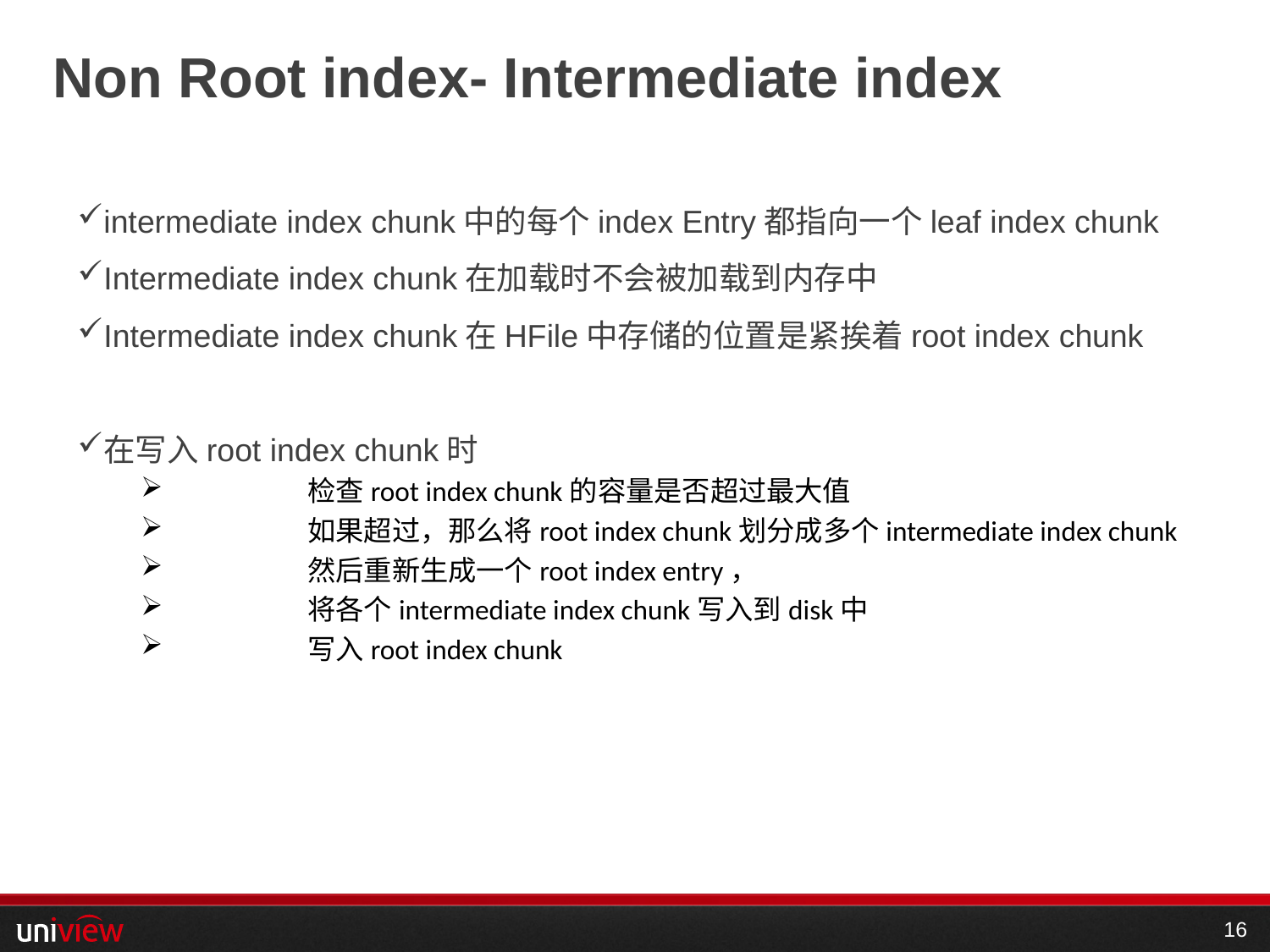

# Non Root index- Intermediate index
intermediate index chunk中的每个index Entry都指向一个leaf index chunk
Intermediate index chunk在加载时不会被加载到内存中
Intermediate index chunk在HFile中存储的位置是紧挨着root index chunk

在写入root index chunk时
 	检查root index chunk的容量是否超过最大值
	如果超过，那么将root index chunk划分成多个intermediate index chunk
	然后重新生成一个root index entry，
	将各个intermediate index chunk写入到disk中
	写入root index chunk